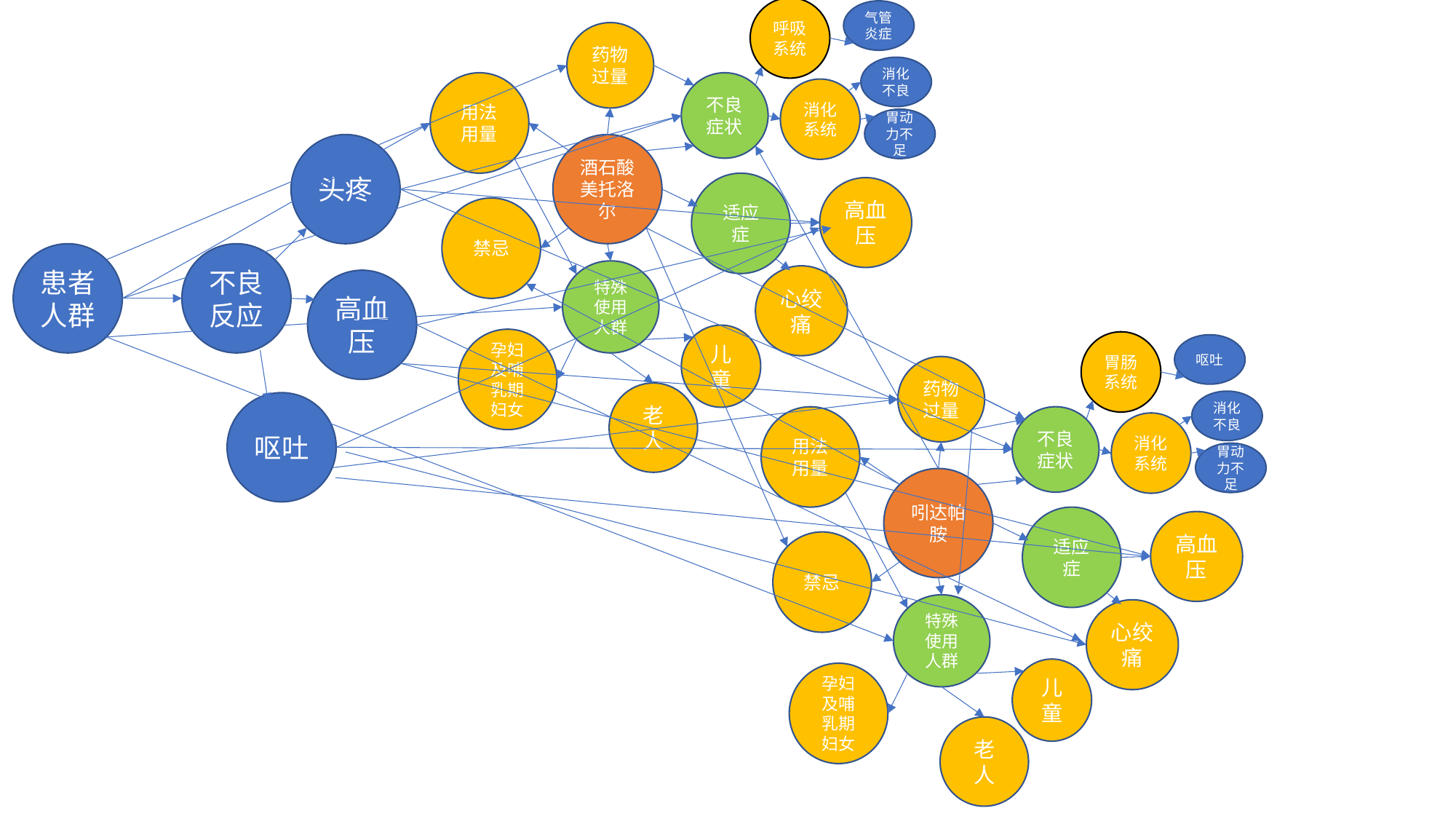

呼吸系统
气管炎症
药物过量
消化不良
用法用量
不良症状
消化系统
胃动力不足
头疼
酒石酸美托洛尔
适应症
高血压
禁忌
患者人群
不良反应
特殊使用人群
心绞痛
高血压
儿童
孕妇及哺乳期妇女
胃肠系统
呕吐
药物过量
老人
消化不良
呕吐
用法用量
不良症状
消化系统
胃动力不足
吲达帕胺
适应症
高血压
禁忌
特殊使用人群
心绞痛
儿童
孕妇及哺乳期妇女
老人